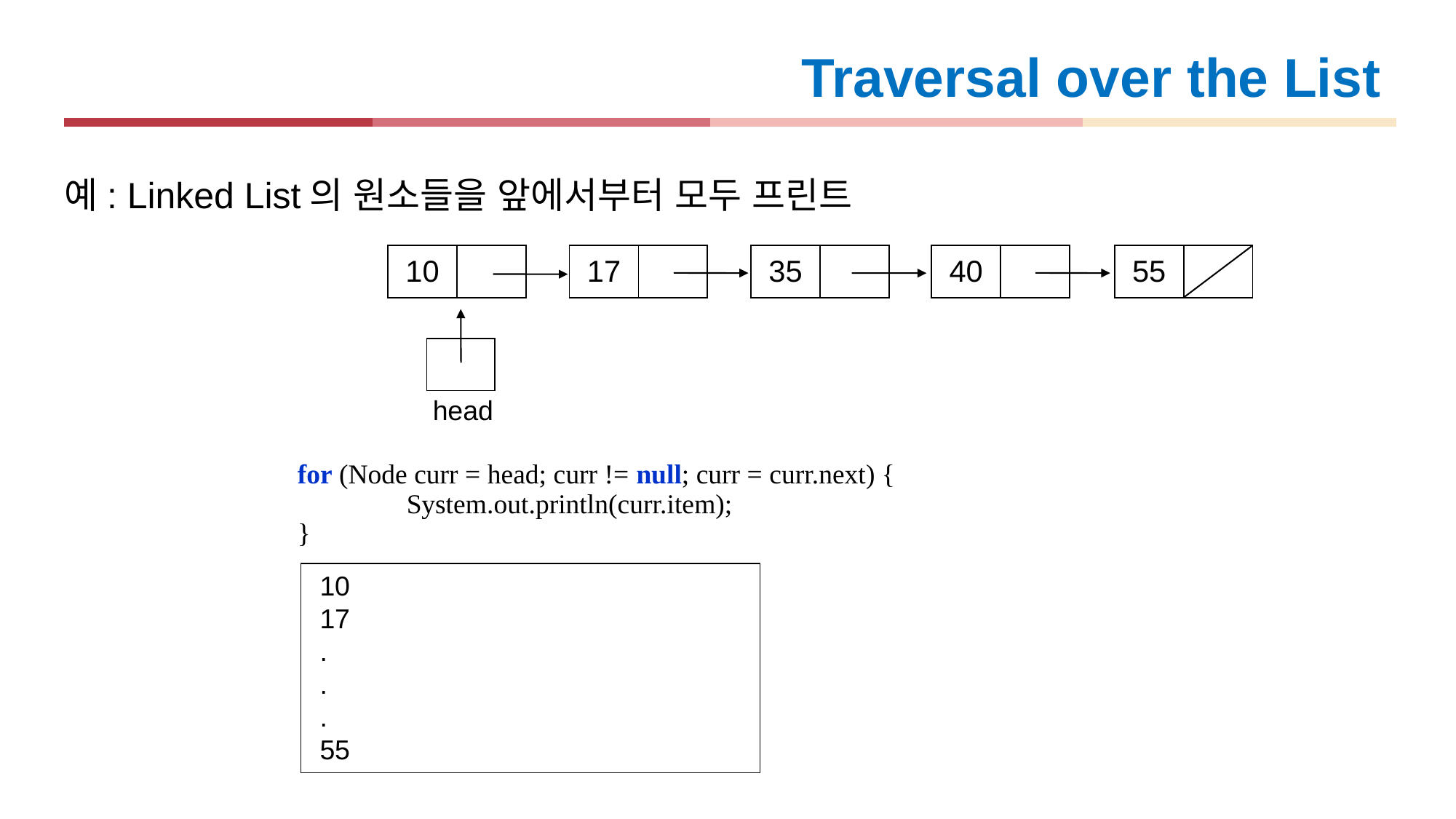

Traversal over the List
예: Linked List의 원소들을 앞에서부터 모두 프린트
| 10 |  |
| --- | --- |
| 17 |  |
| --- | --- |
| 35 |  |
| --- | --- |
| 40 |  |
| --- | --- |
| 55 |  |
| --- | --- |
|  |
| --- |
head
for (Node curr = head; curr != null; curr = curr.next) {
	System.out.println(curr.item);
}

10
17
.
.
.
55